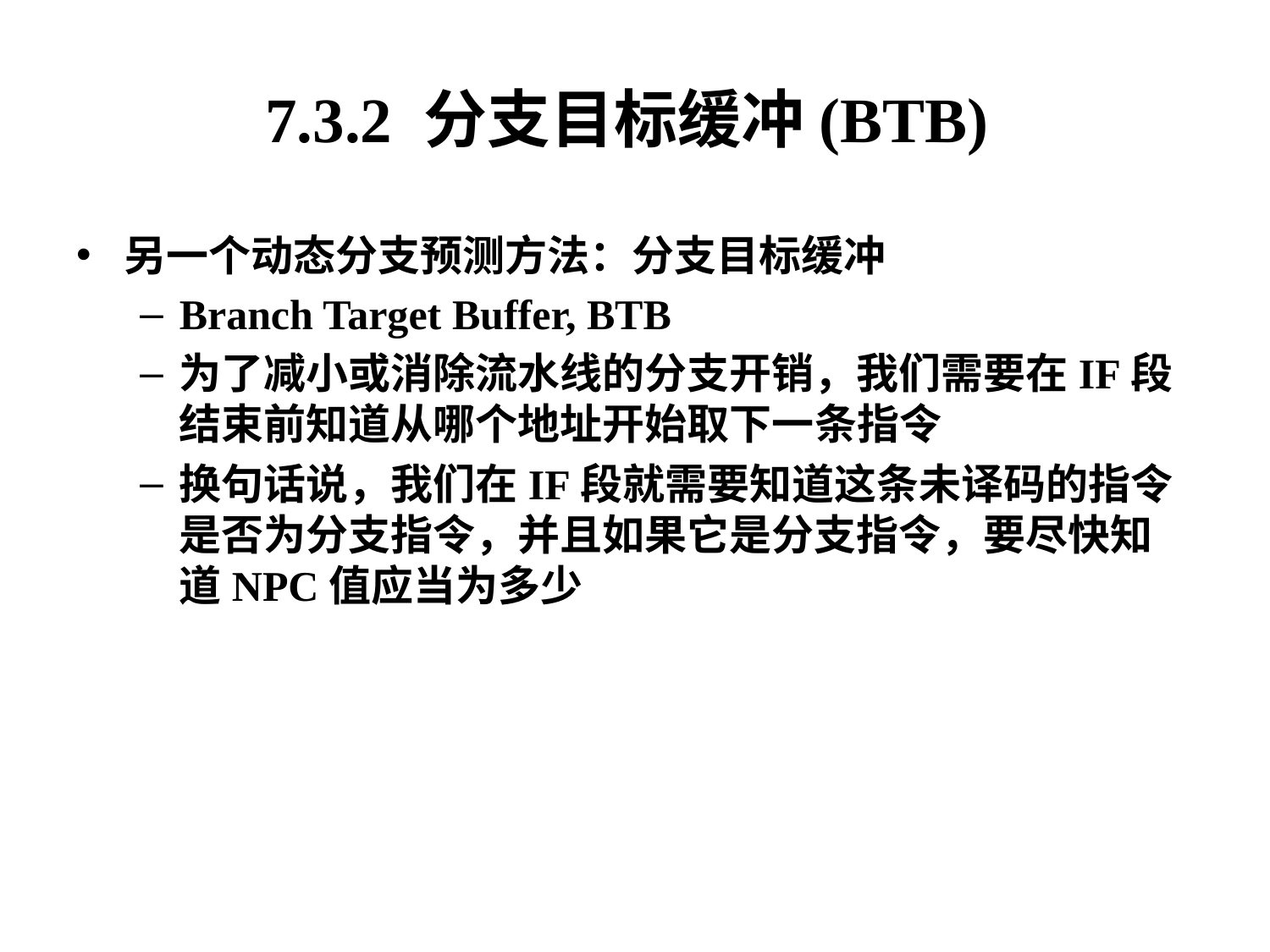

7.3.2 分支目标缓冲(BTB)
另一个动态分支预测方法：分支目标缓冲
Branch Target Buffer, BTB
为了减小或消除流水线的分支开销，我们需要在IF段结束前知道从哪个地址开始取下一条指令
换句话说，我们在IF段就需要知道这条未译码的指令是否为分支指令，并且如果它是分支指令，要尽快知道NPC值应当为多少